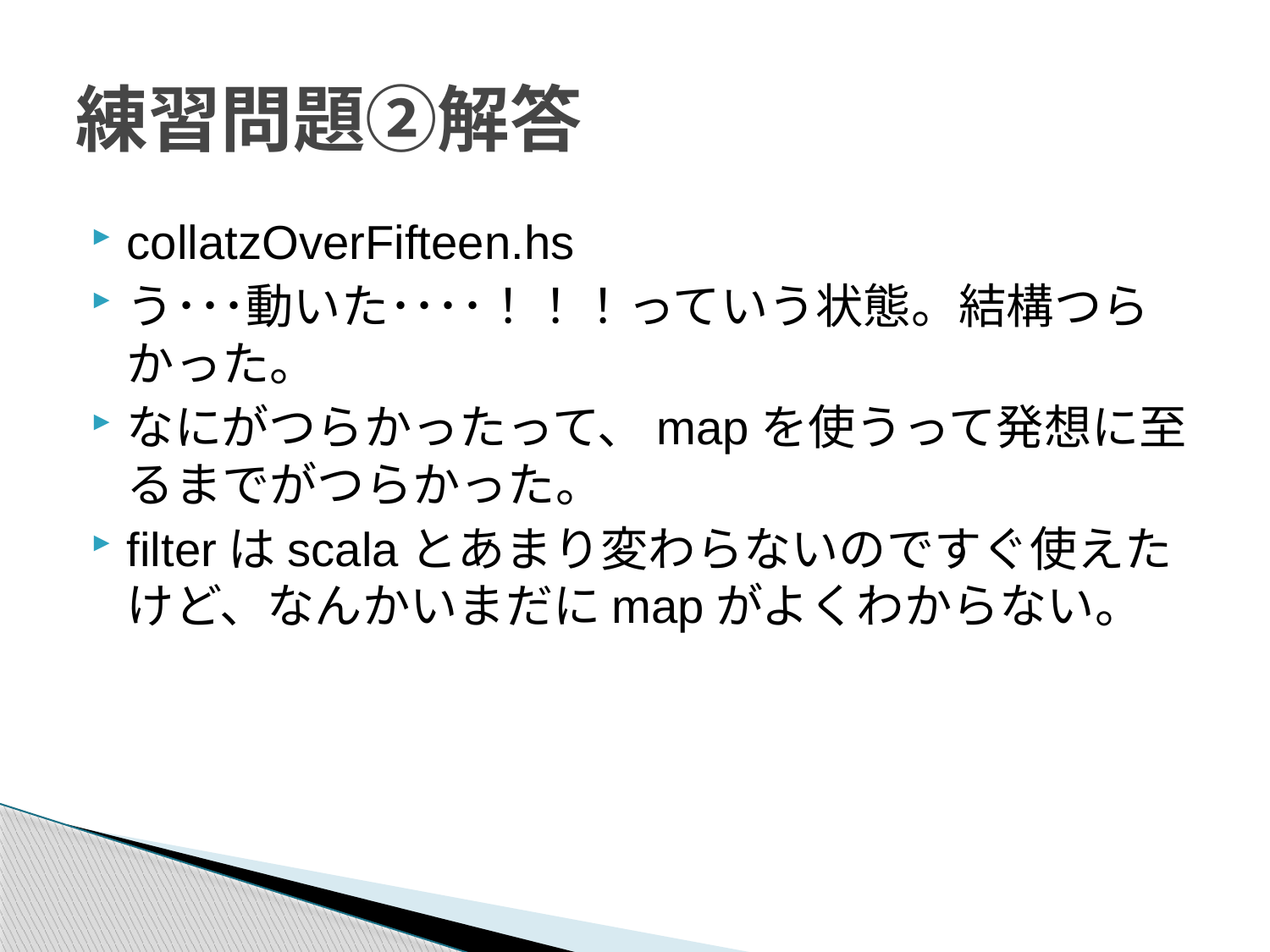

# 練習問題②解答
collatzOverFifteen.hs
う･･･動いた････！！！っていう状態。結構つらかった。
なにがつらかったって、mapを使うって発想に至るまでがつらかった。
filterはscalaとあまり変わらないのですぐ使えたけど、なんかいまだにmapがよくわからない。